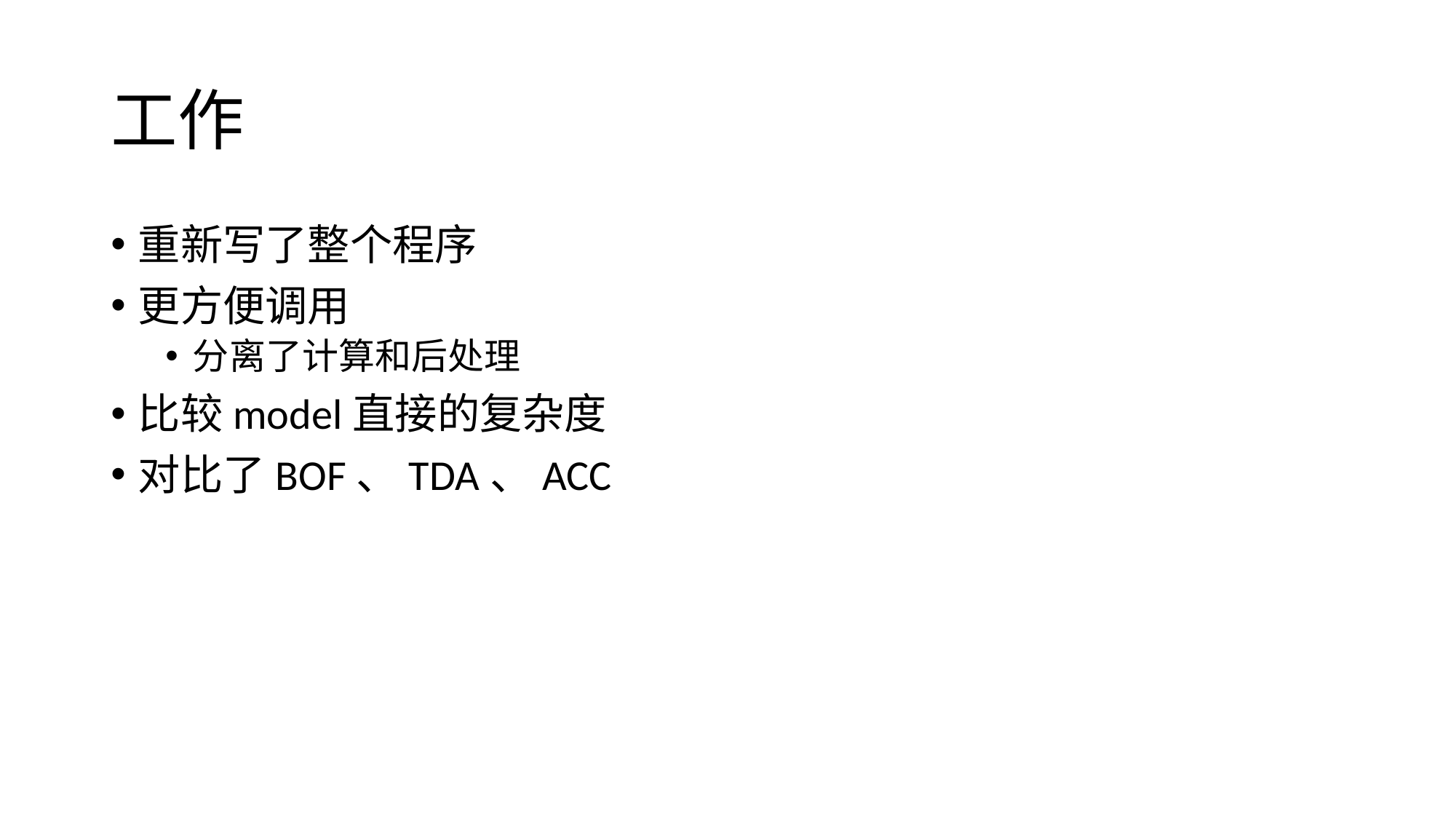

# 工作
重新写了整个程序
更方便调用
分离了计算和后处理
比较model直接的复杂度
对比了BOF、TDA、ACC

10